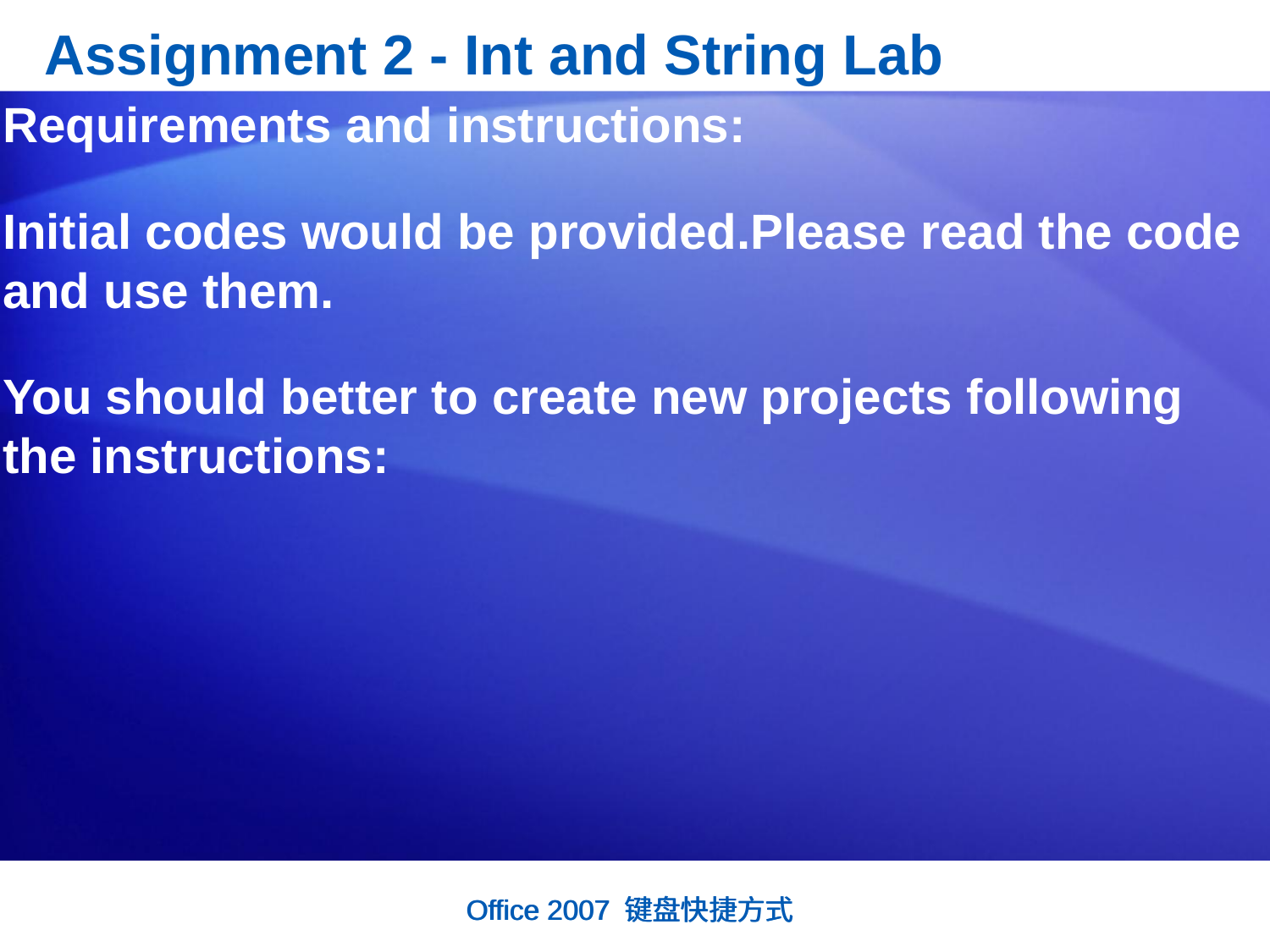

Assignment 2 - Int and String Lab
Requirements and instructions:
Initial codes would be provided.Please read the code and use them.
You should better to create new projects following the instructions:

Office 2007 键盘快捷方式
Office 2007 键盘快捷方式